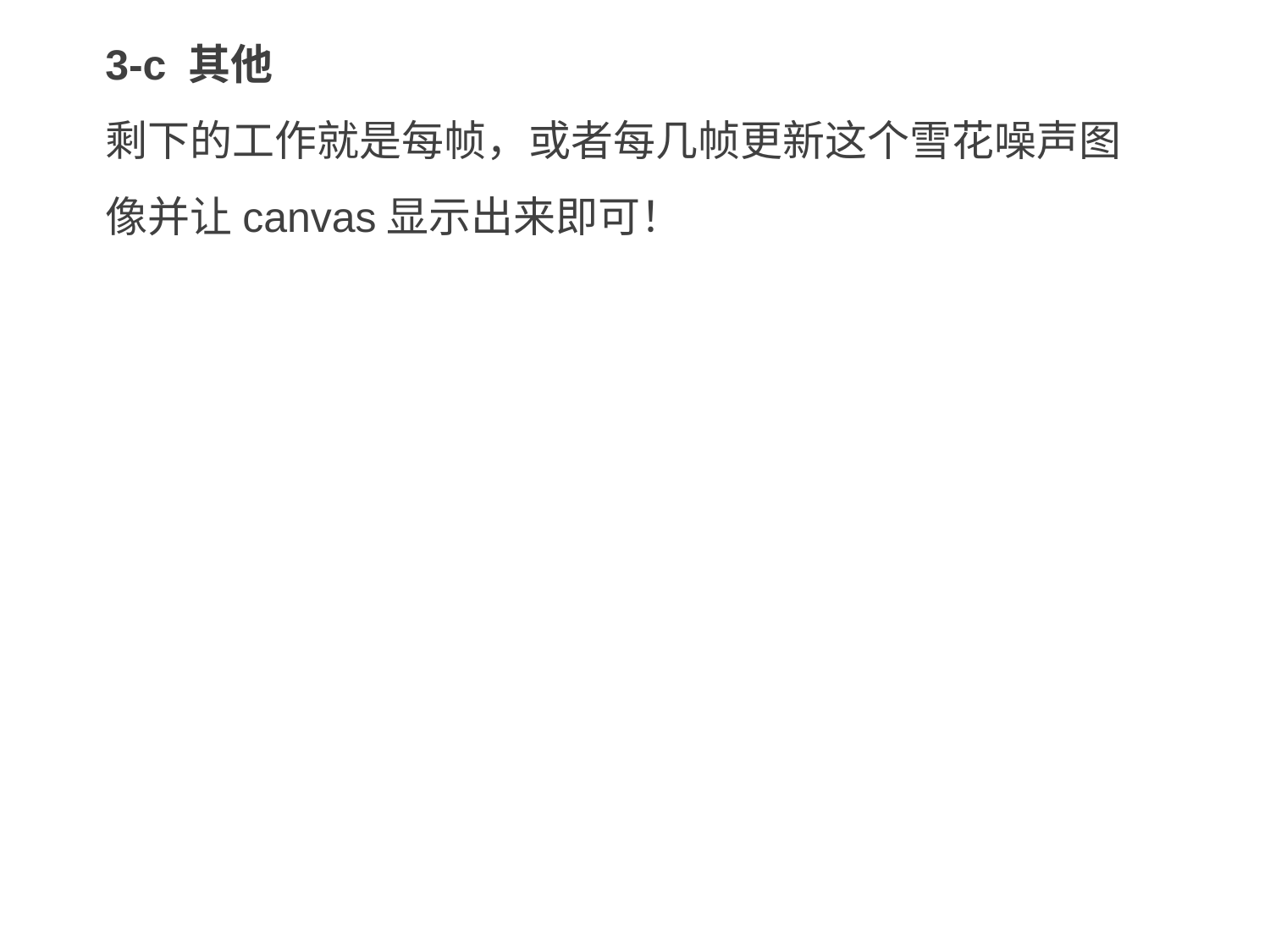

3-c 其他
剩下的工作就是每帧，或者每几帧更新这个雪花噪声图像并让canvas显示出来即可！